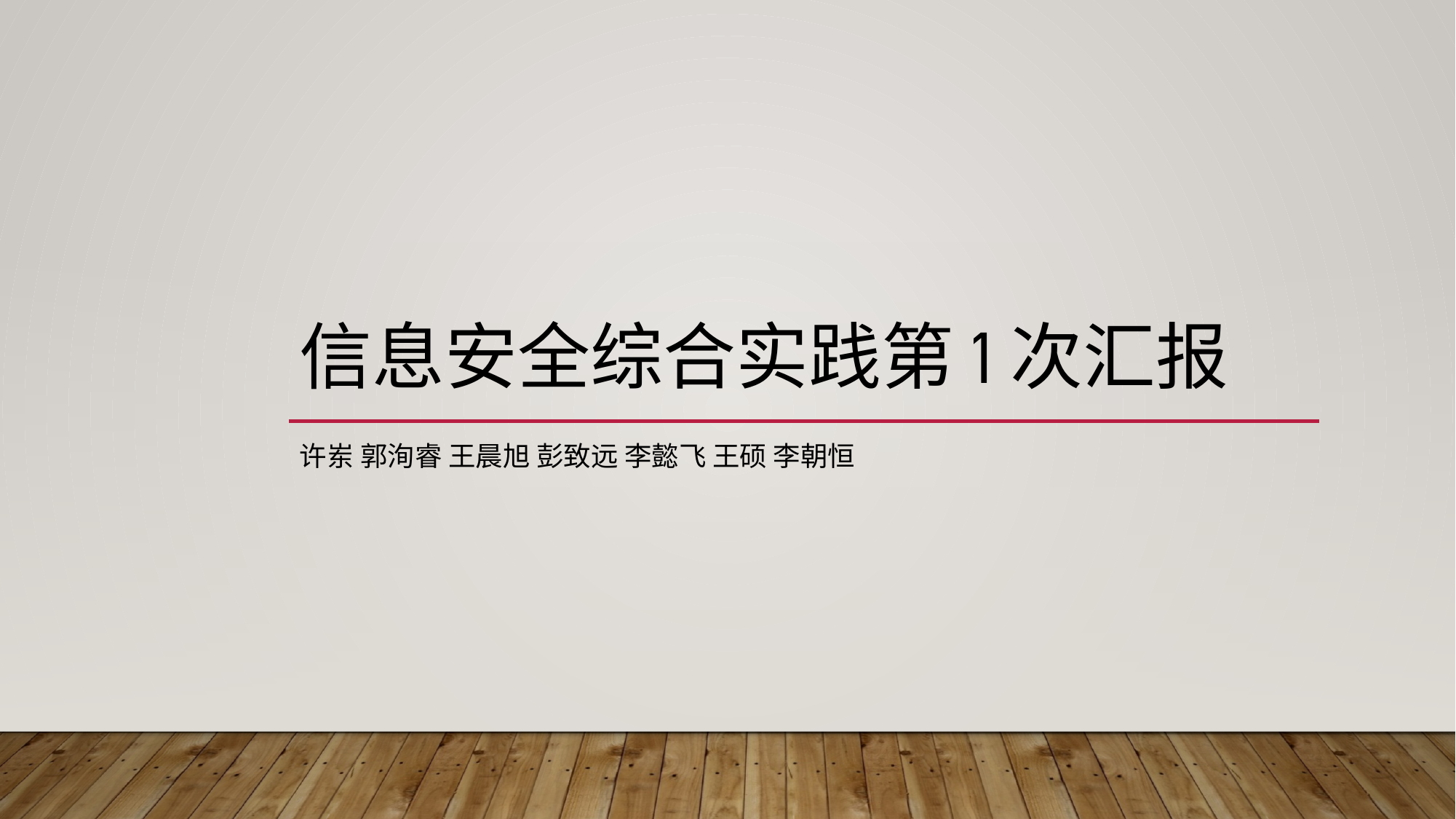

# 信息安全综合实践第1次汇报
许岽 郭洵睿 王晨旭 彭致远 李懿飞 王硕 李朝恒